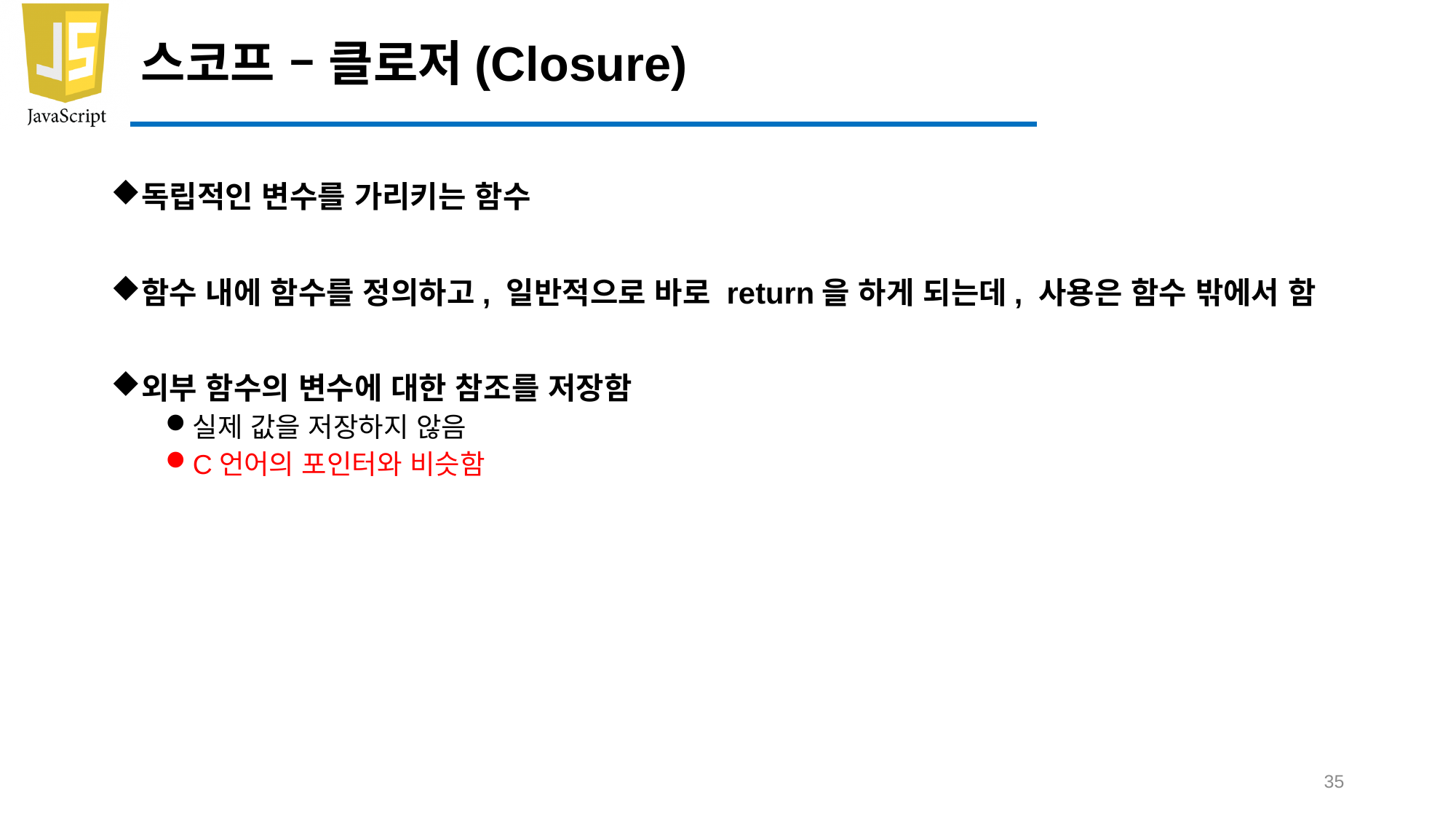

# 스코프 – 클로저(Closure)
독립적인 변수를 가리키는 함수

함수 내에 함수를 정의하고, 일반적으로 바로 return을 하게 되는데, 사용은 함수 밖에서 함

외부 함수의 변수에 대한 참조를 저장함
실제 값을 저장하지 않음
C언어의 포인터와 비슷함
35